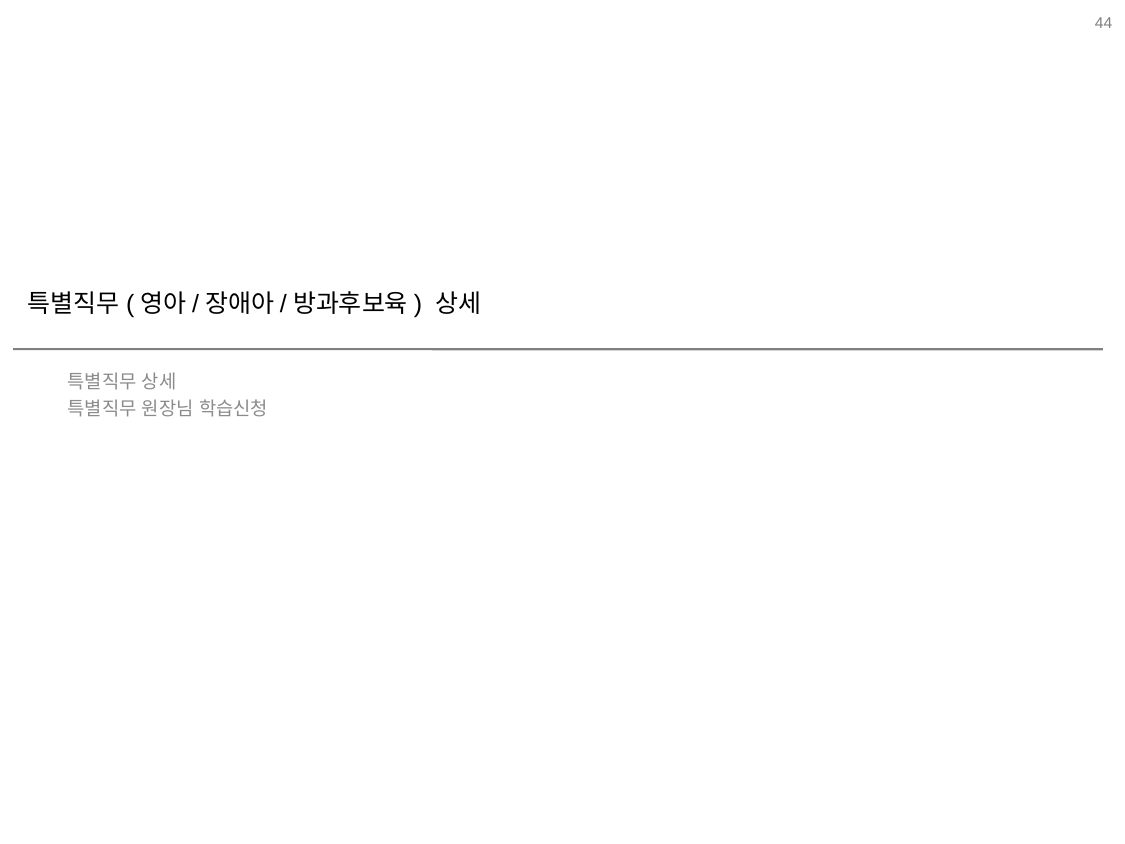

44
# 특별직무(영아/장애아/방과후보육) 상세
특별직무 상세
특별직무 원장님 학습신청